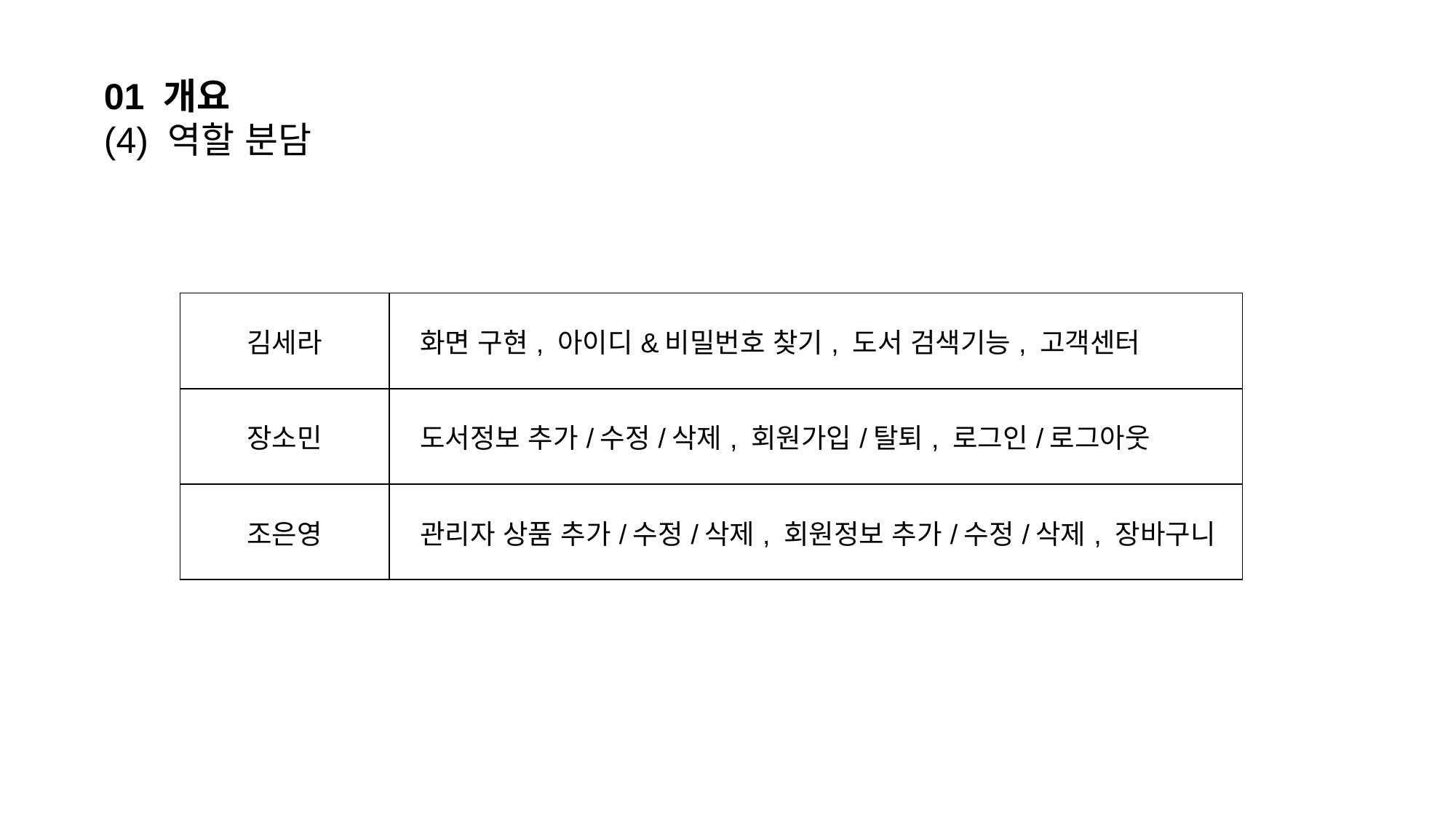

01 개요
(4) 역할 분담
| 김세라 | 화면 구현, 아이디&비밀번호 찾기, 도서 검색기능, 고객센터 |
| --- | --- |
| 장소민 | 도서정보 추가/수정/삭제, 회원가입/탈퇴, 로그인/로그아웃 |
| 조은영 | 관리자 상품 추가/수정/삭제, 회원정보 추가/수정/삭제, 장바구니 |